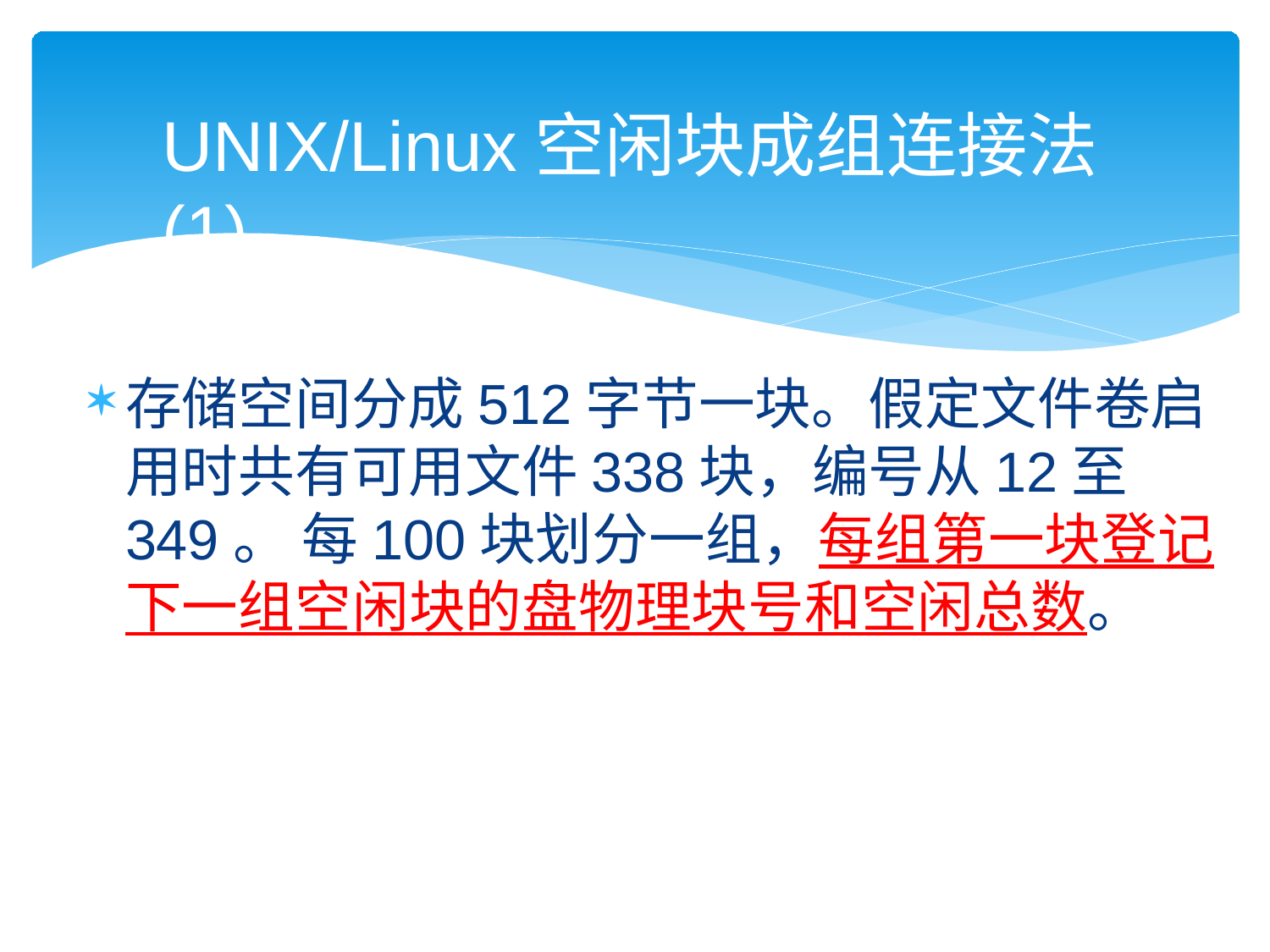

# UNIX/Linux空闲块成组连接法(1)
存储空间分成512字节一块。假定文件卷启 用时共有可用文件338块，编号从12至349。 每100块划分一组，每组第一块登记下一组空 闲块的盘物理块号和空闲总数。